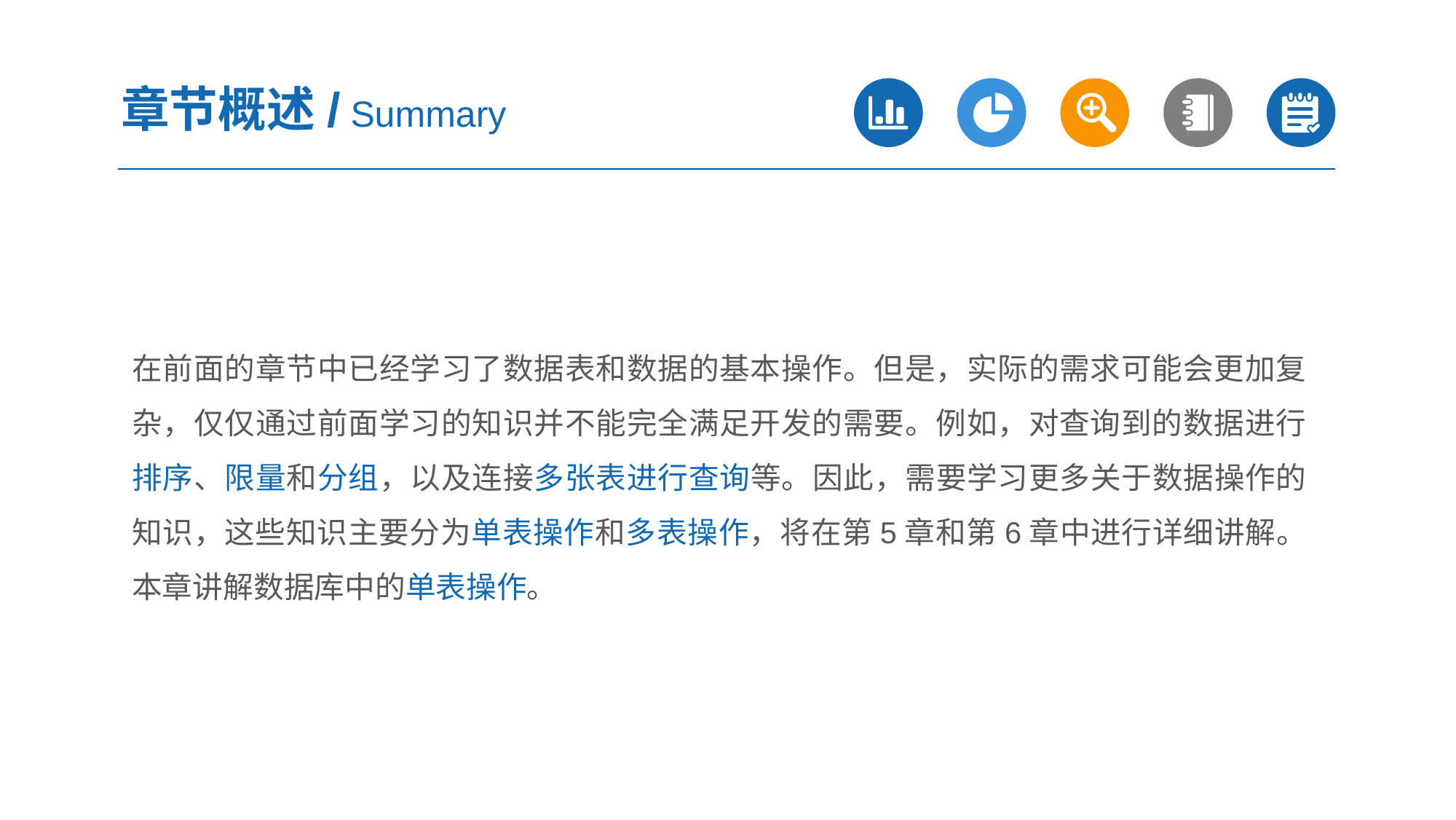

章节概述/ Summary
在前面的章节中已经学习了数据表和数据的基本操作。但是，实际的需求可能会更加复杂，仅仅通过前面学习的知识并不能完全满足开发的需要。例如，对查询到的数据进行排序、限量和分组，以及连接多张表进行查询等。因此，需要学习更多关于数据操作的知识，这些知识主要分为单表操作和多表操作，将在第5章和第6章中进行详细讲解。本章讲解数据库中的单表操作。